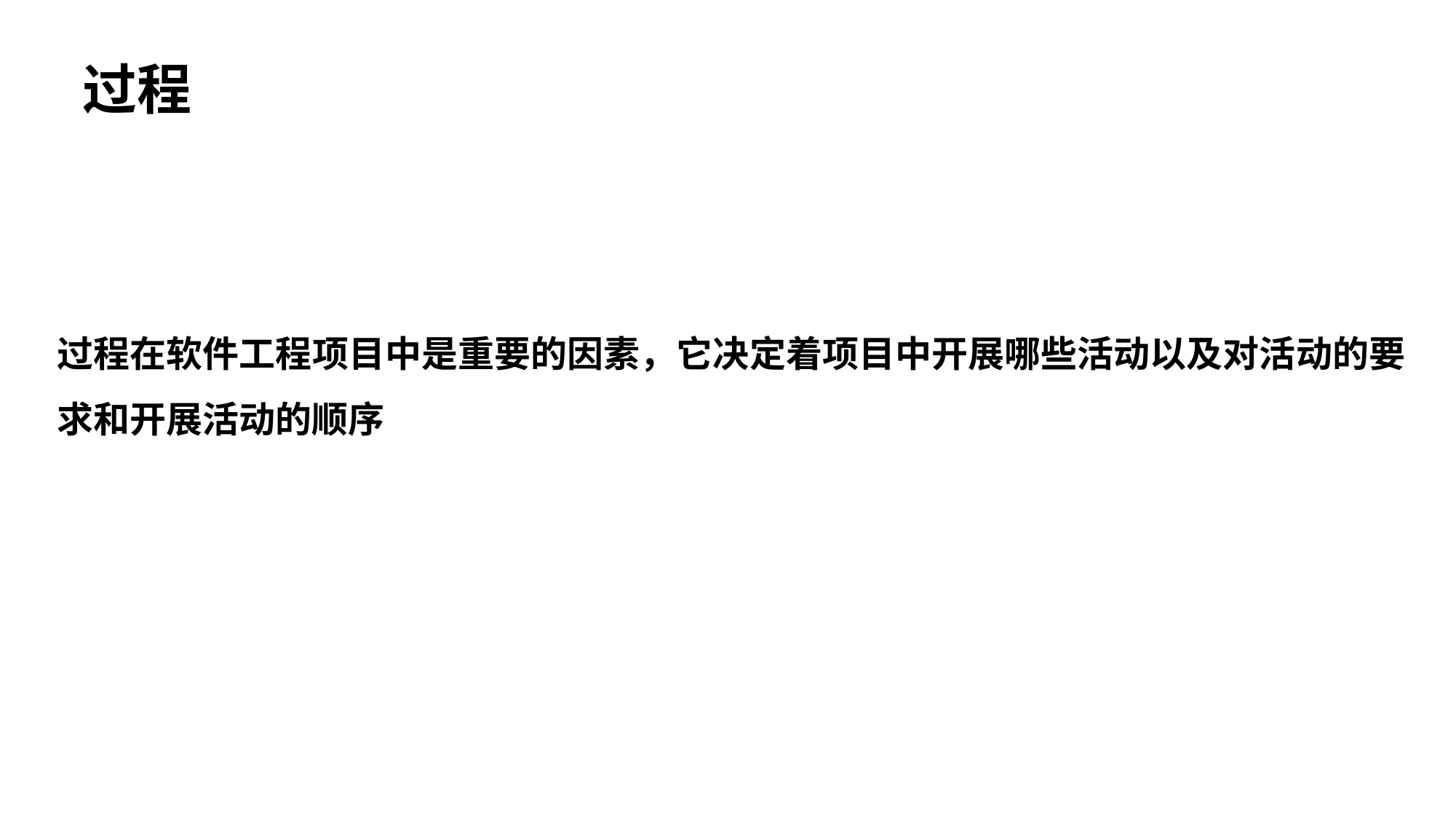

过程

过程在软件工程项目中是重要的因素，它决定着项目中开展哪些活动以及对活动的要求和开展活动的顺序